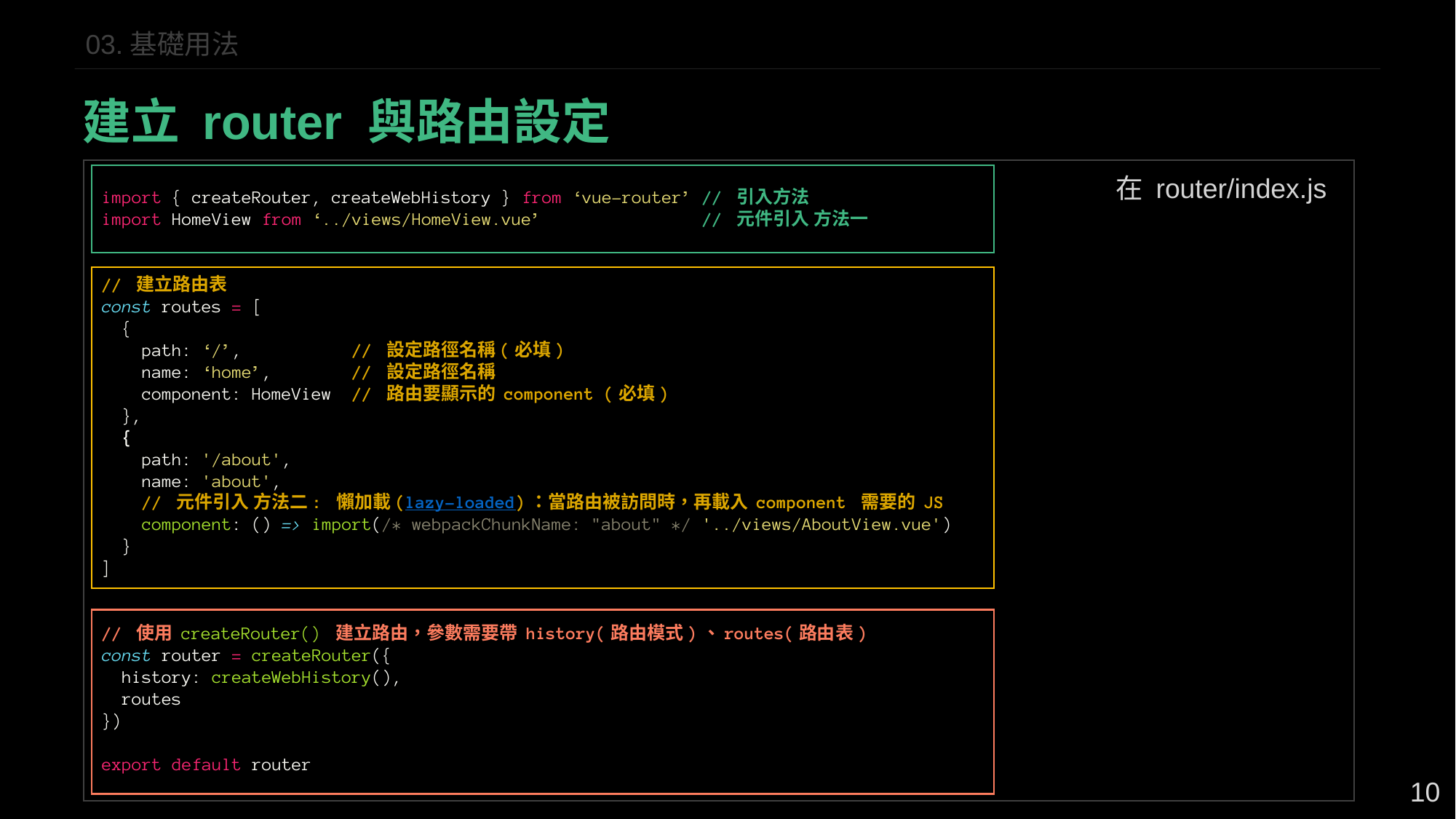

03.基礎用法
建立 router 與路由設定

在 router/index.js
import { createRouter, createWebHistory } from ‘vue-router’ // 引入方法
import HomeView from ‘../views/HomeView.vue’                // 元件引入 方法一

// 建立路由表
const routes = [
  {
    path: ‘/’,           // 設定路徑名稱(必填)
    name: ‘home’,        // 設定路徑名稱
    component: HomeView  // 路由要顯示的 component (必填)
  },
  {
    path: '/about',
    name: 'about',
    // 元件引入 方法二: 懶加載(lazy-loaded)：當路由被訪問時，再載入 component 需要的 JS
    component: () => import(/* webpackChunkName: "about" */ '../views/AboutView.vue')
  }
]

// 使用 createRouter() 建立路由，參數需要帶 history(路由模式)、routes(路由表)
const router = createRouter({
  history: createWebHistory(),
  routes
})
export default router